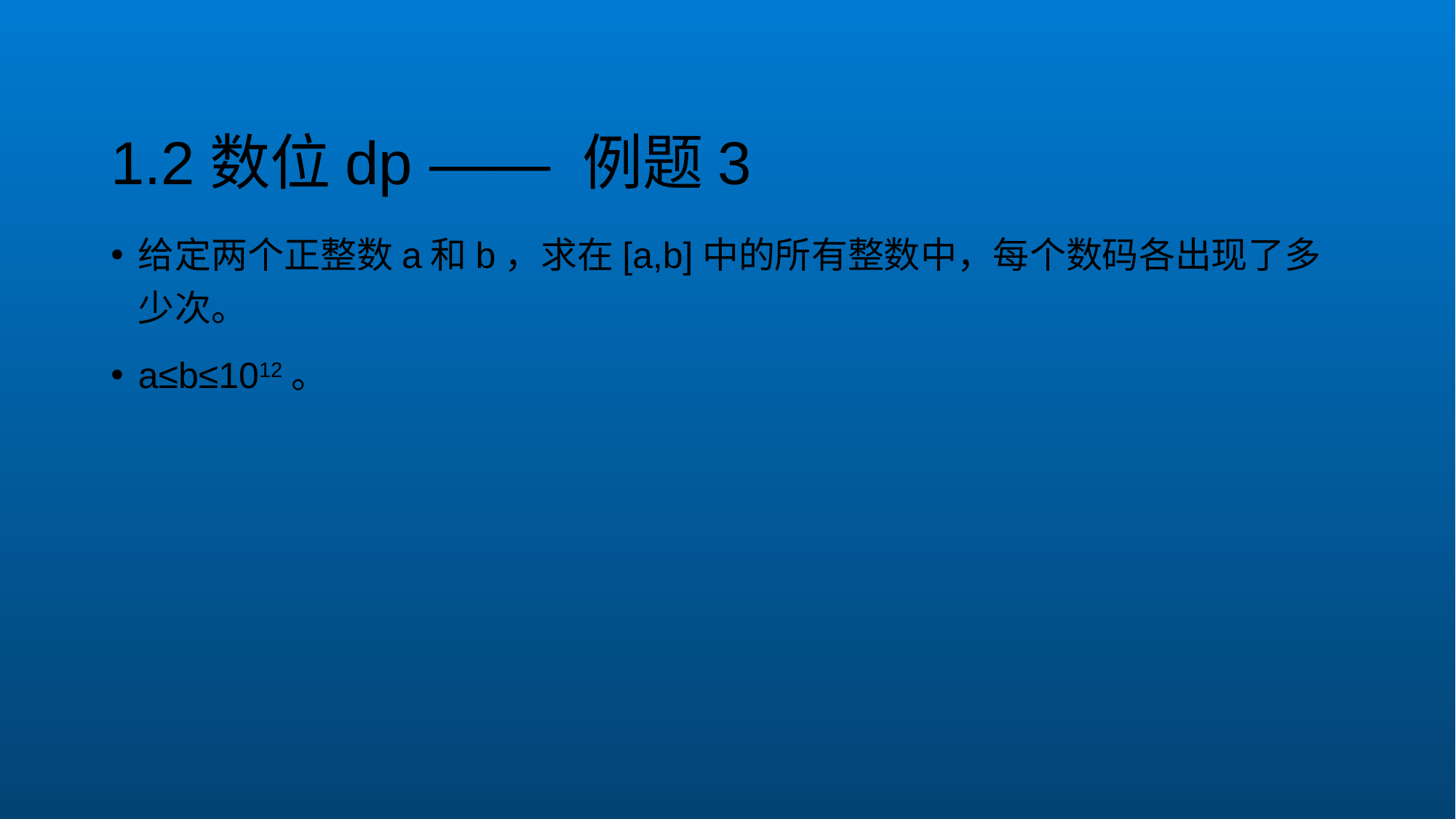

# 1.2数位dp —— 例题3
给定两个正整数a和b，求在[a,b]中的所有整数中，每个数码各出现了多少次。
a≤b≤1012。